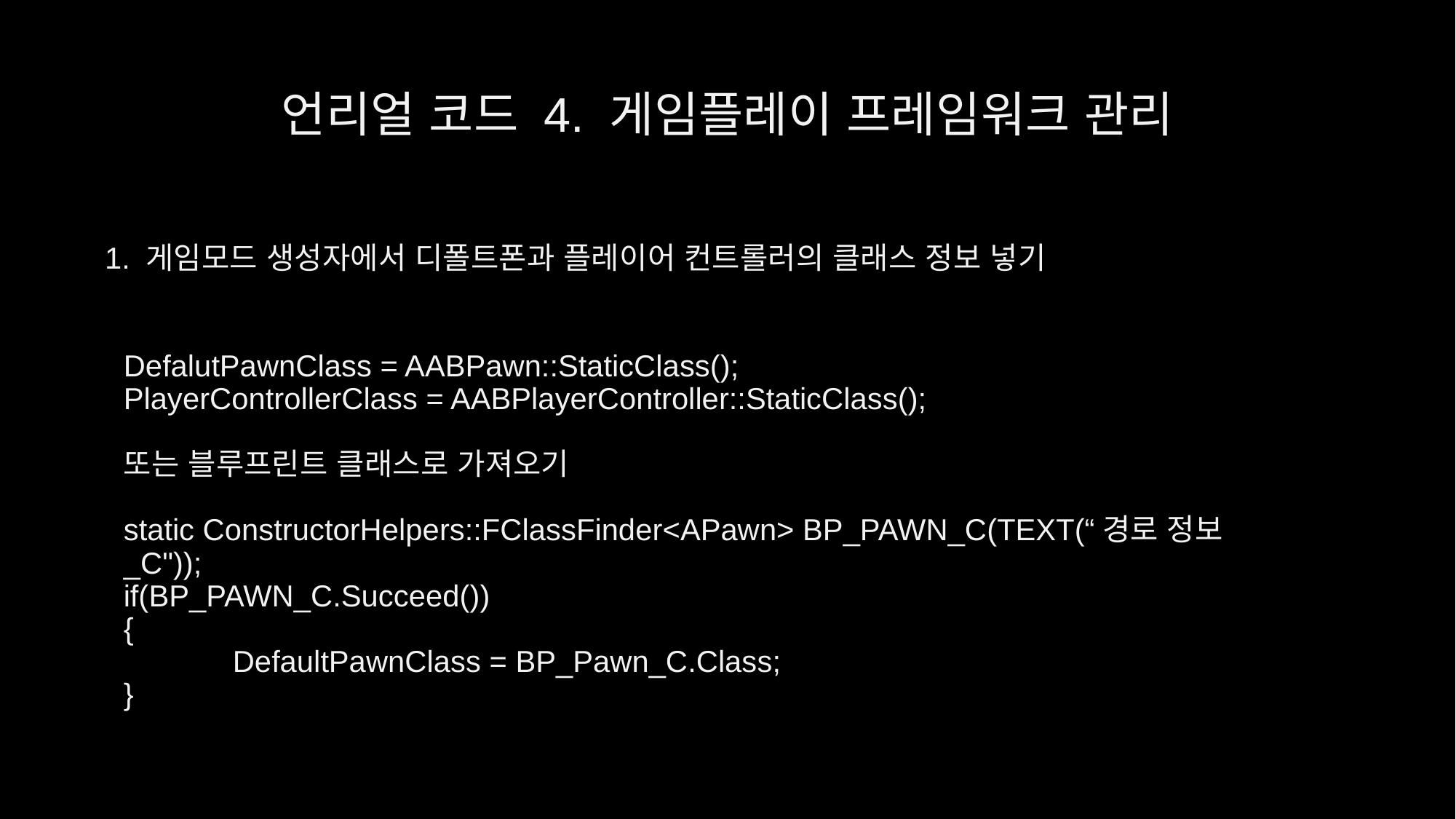

# 언리얼 코드 4. 게임플레이 프레임워크 관리
1. 게임모드 생성자에서 디폴트폰과 플레이어 컨트롤러의 클래스 정보 넣기
DefalutPawnClass = AABPawn::StaticClass();
PlayerControllerClass = AABPlayerController::StaticClass();

또는 블루프린트 클래스로 가져오기

static ConstructorHelpers::FClassFinder<APawn> BP_PAWN_C(TEXT(“경로 정보_C"));
if(BP_PAWN_C.Succeed())
{
	DefaultPawnClass = BP_Pawn_C.Class;
}